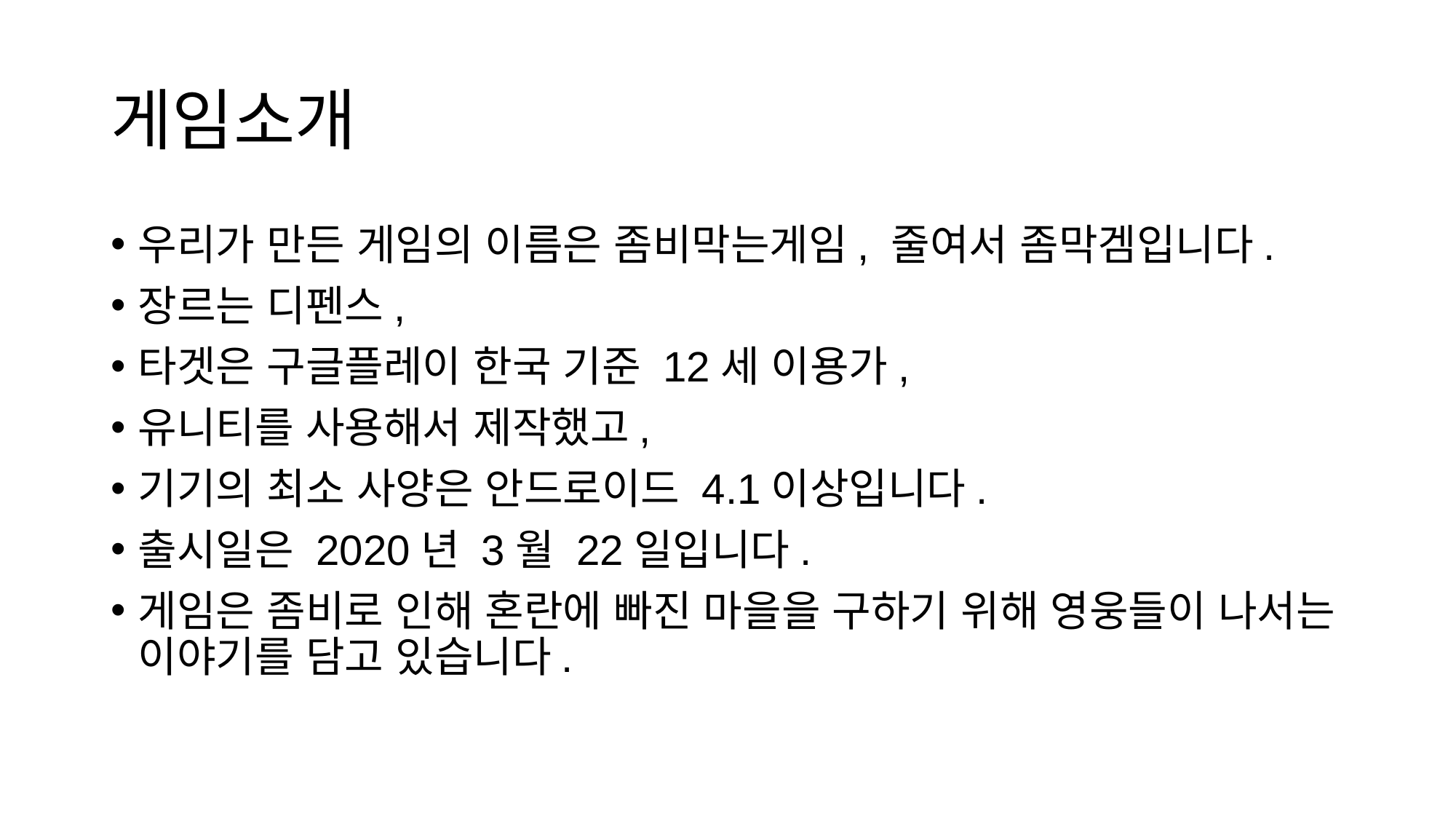

# 게임소개
우리가 만든 게임의 이름은 좀비막는게임, 줄여서 좀막겜입니다.
장르는 디펜스,
타겟은 구글플레이 한국 기준 12세 이용가,
유니티를 사용해서 제작했고,
기기의 최소 사양은 안드로이드 4.1이상입니다.
출시일은 2020년 3월 22일입니다.
게임은 좀비로 인해 혼란에 빠진 마을을 구하기 위해 영웅들이 나서는 이야기를 담고 있습니다.